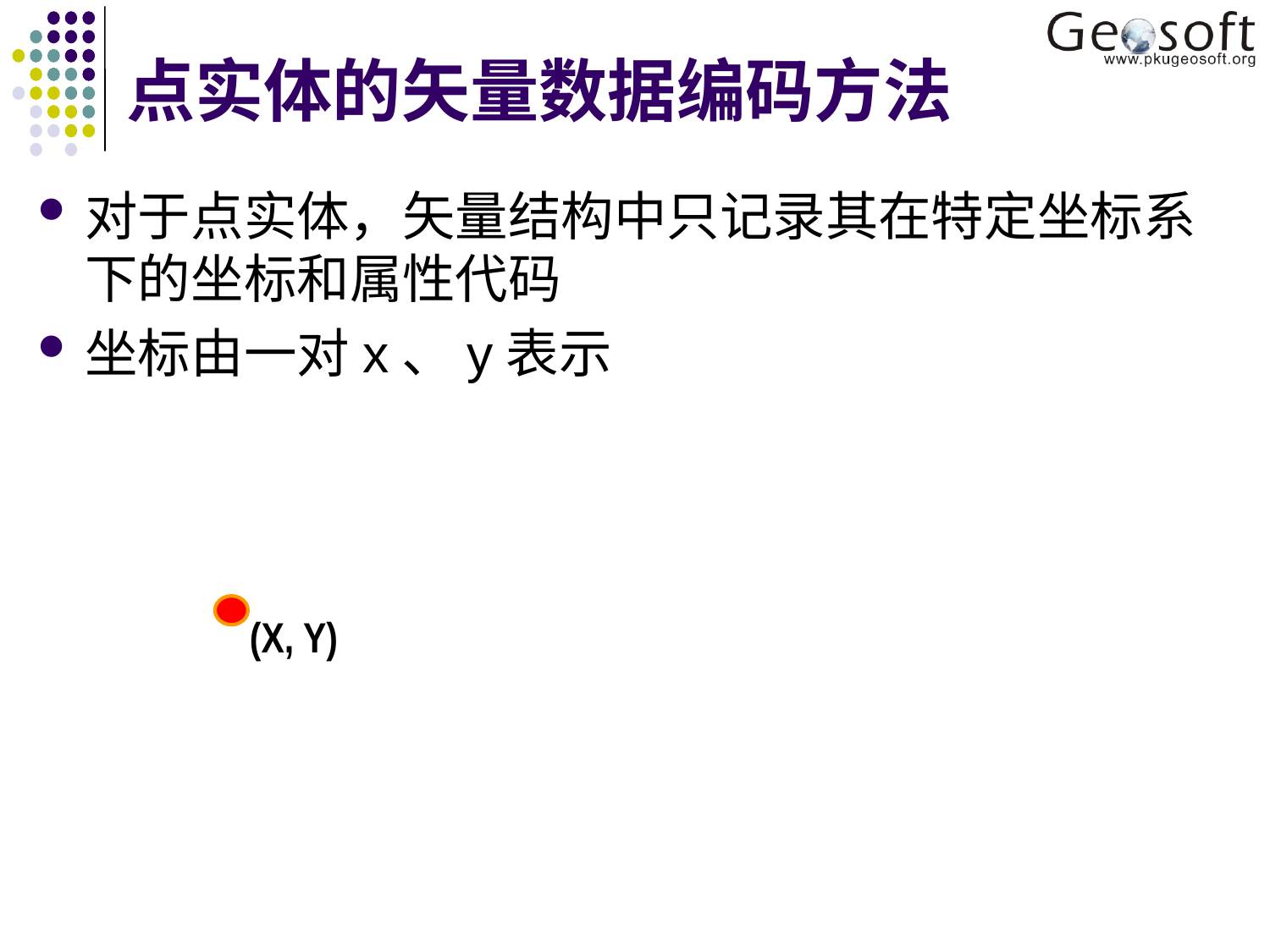

# 点实体的矢量数据编码方法
对于点实体，矢量结构中只记录其在特定坐标系下的坐标和属性代码
坐标由一对x、y表示

(X, Y)